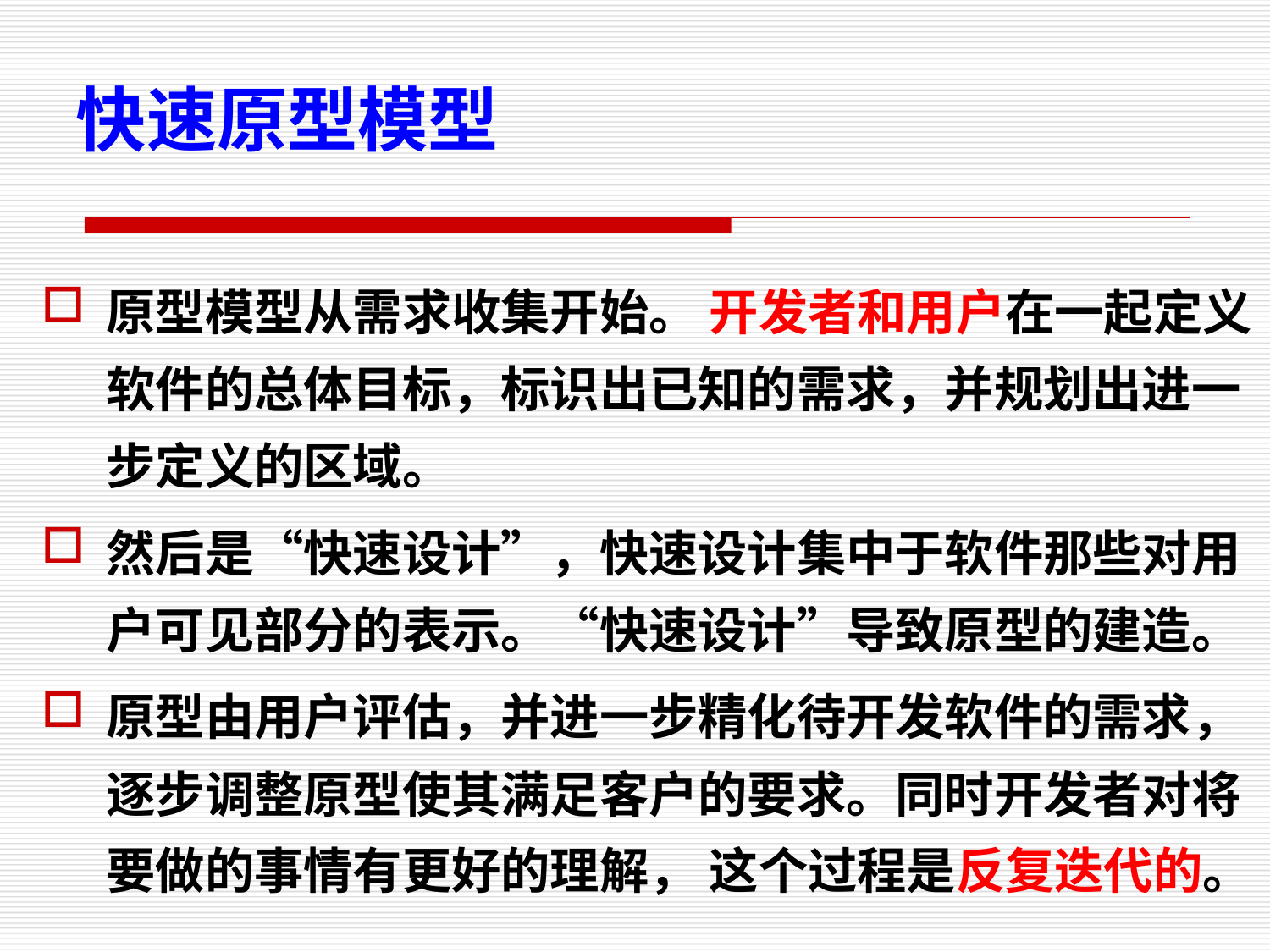

快速原型模型
原型模型从需求收集开始。 开发者和用户在一起定义软件的总体目标，标识出已知的需求，并规划出进一步定义的区域。
然后是“快速设计”，快速设计集中于软件那些对用户可见部分的表示。“快速设计”导致原型的建造。
原型由用户评估，并进一步精化待开发软件的需求，逐步调整原型使其满足客户的要求。同时开发者对将要做的事情有更好的理解， 这个过程是反复迭代的。